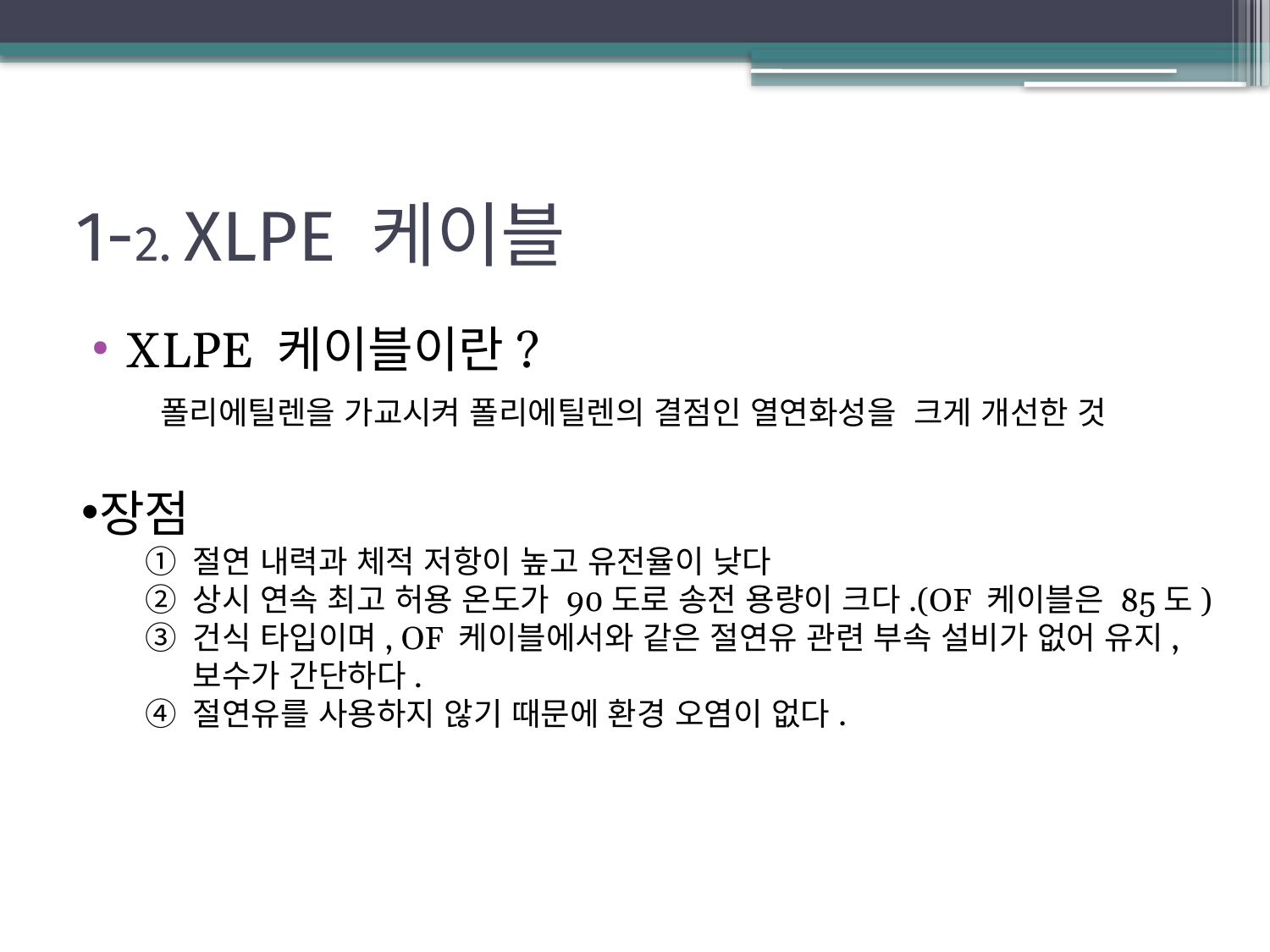

# 1-2. XLPE 케이블
XLPE 케이블이란?

폴리에틸렌을 가교시켜 폴리에틸렌의 결점인 열연화성을  크게 개선한 것

장점
절연 내력과 체적 저항이 높고 유전율이 낮다
상시 연속 최고 허용 온도가 90도로 송전 용량이 크다.(OF 케이블은 85도)
건식 타입이며, OF 케이블에서와 같은 절연유 관련 부속 설비가 없어 유지, 보수가 간단하다.
절연유를 사용하지 않기 때문에 환경 오염이 없다.